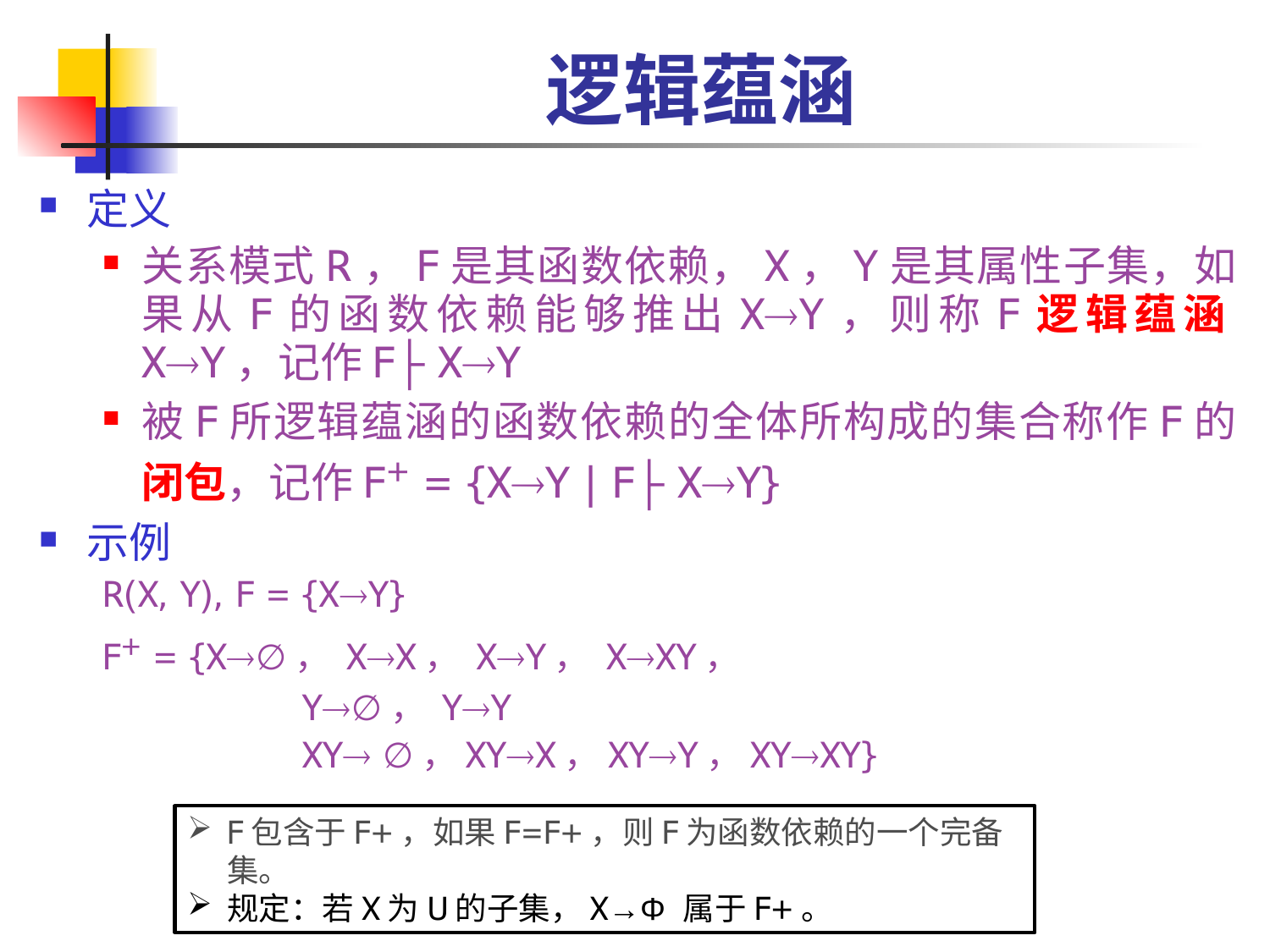

# 逻辑蕴涵
定义
关系模式R，F是其函数依赖，X，Y是其属性子集，如果从F的函数依赖能够推出X→Y，则称F逻辑蕴涵X→Y，记作F├ X→Y
被F所逻辑蕴涵的函数依赖的全体所构成的集合称作F的闭包，记作F+ = {X→Y | F├ X→Y}
示例
R(X, Y), F = {X→Y}
F+ = {X→∅， X→X， X→Y， X→XY，
 		   Y→∅， Y→Y
 		   XY→ ∅，XY→X，XY→Y，XY→XY}
F包含于F+，如果F=F+，则F为函数依赖的一个完备集。
规定：若X为U的子集，X→Φ 属于F+。